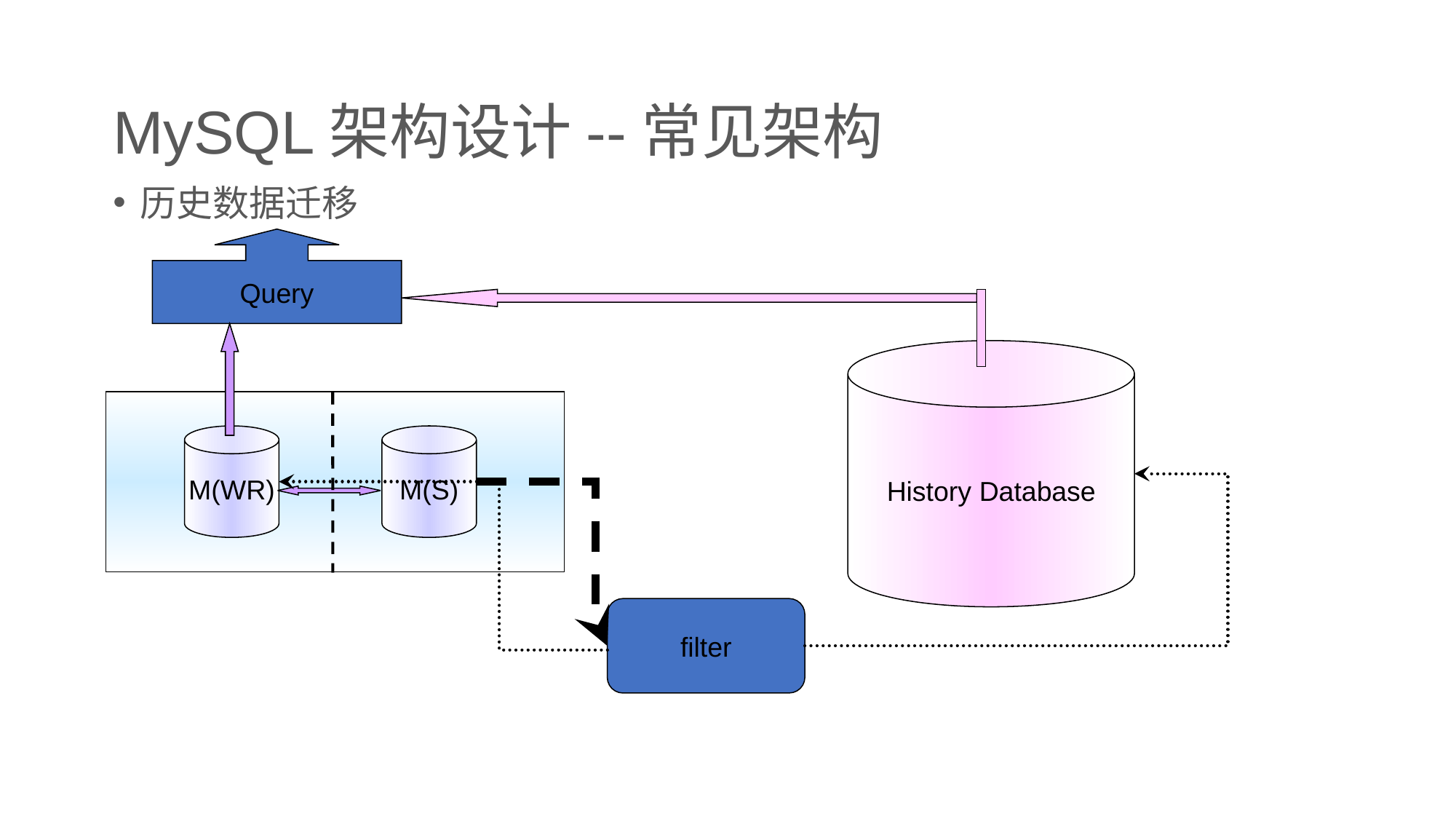

# MySQL架构设计--常见架构
历史数据迁移
Query

History Database

M(WR)
M(S)

filter